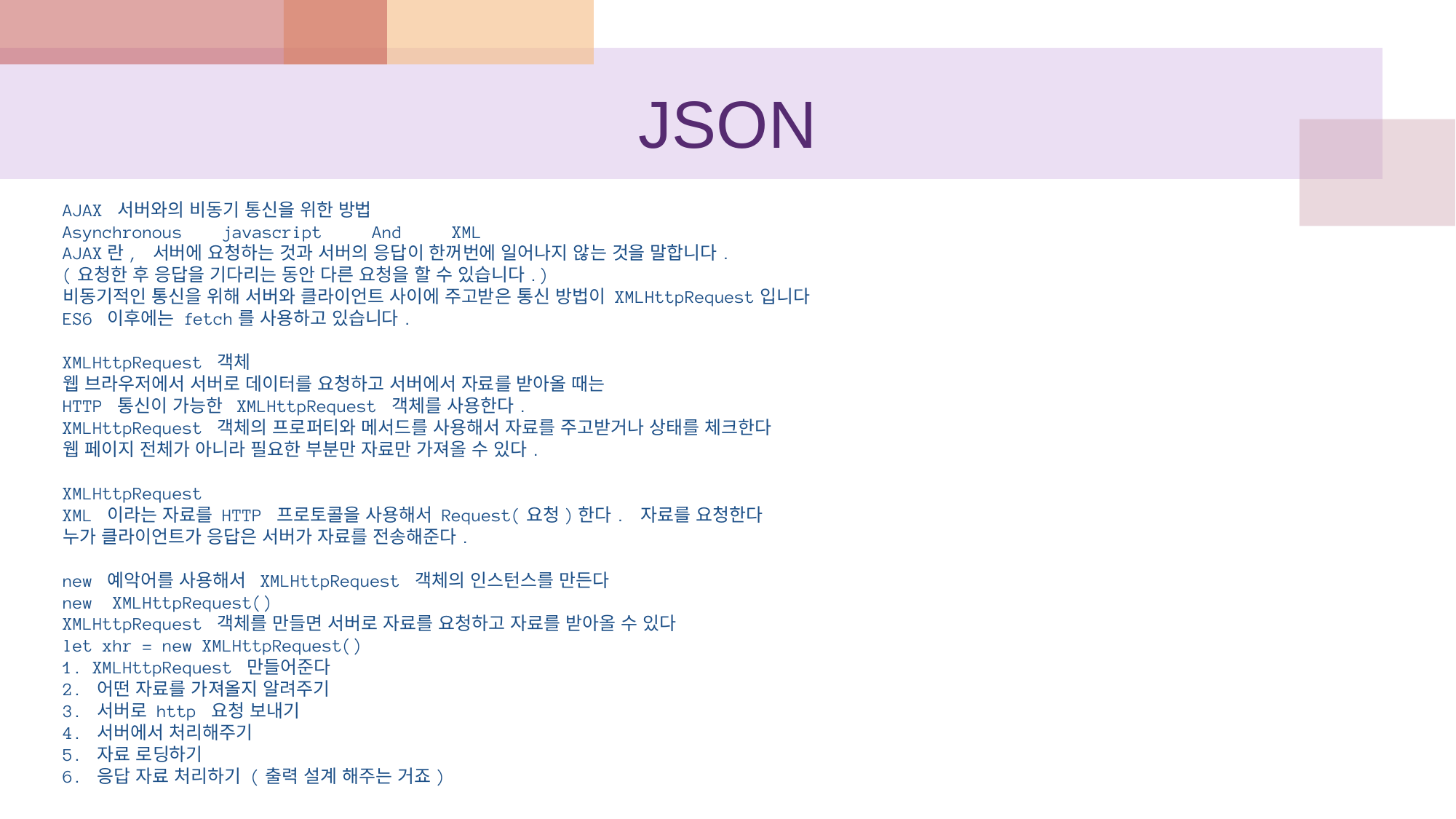

# JSON
AJAX 서버와의 비동기 통신을 위한 방법
Asynchronous    javascript     And     XML
AJAX란, 서버에 요청하는 것과 서버의 응답이 한꺼번에 일어나지 않는 것을 말합니다.
(요청한 후 응답을 기다리는 동안 다른 요청을 할 수 있습니다.)
비동기적인 통신을 위해 서버와 클라이언트 사이에 주고받은 통신 방법이 XMLHttpRequest입니다
ES6 이후에는 fetch를 사용하고 있습니다.
XMLHttpRequest 객체
웹 브라우저에서 서버로 데이터를 요청하고 서버에서 자료를 받아올 때는
HTTP 통신이 가능한  XMLHttpRequest 객체를 사용한다.
XMLHttpRequest 객체의 프로퍼티와 메서드를 사용해서 자료를 주고받거나 상태를 체크한다
웹 페이지 전체가 아니라 필요한 부분만 자료만 가져올 수 있다.
XMLHttpRequest
XML 이라는 자료를 HTTP 프로토콜을 사용해서 Request(요청)한다. 자료를 요청한다
누가 클라이언트가 응답은 서버가 자료를 전송해준다.
new 예악어를 사용해서  XMLHttpRequest 객체의 인스턴스를 만든다
new  XMLHttpRequest()
XMLHttpRequest 객체를 만들면 서버로 자료를 요청하고 자료를 받아올 수 있다
let xhr = new XMLHttpRequest()
1. XMLHttpRequest 만들어준다
2. 어떤 자료를 가져올지 알려주기
3. 서버로 http 요청 보내기
4. 서버에서 처리해주기
5. 자료 로딩하기
6. 응답 자료 처리하기 (출력 설계 해주는 거죠)